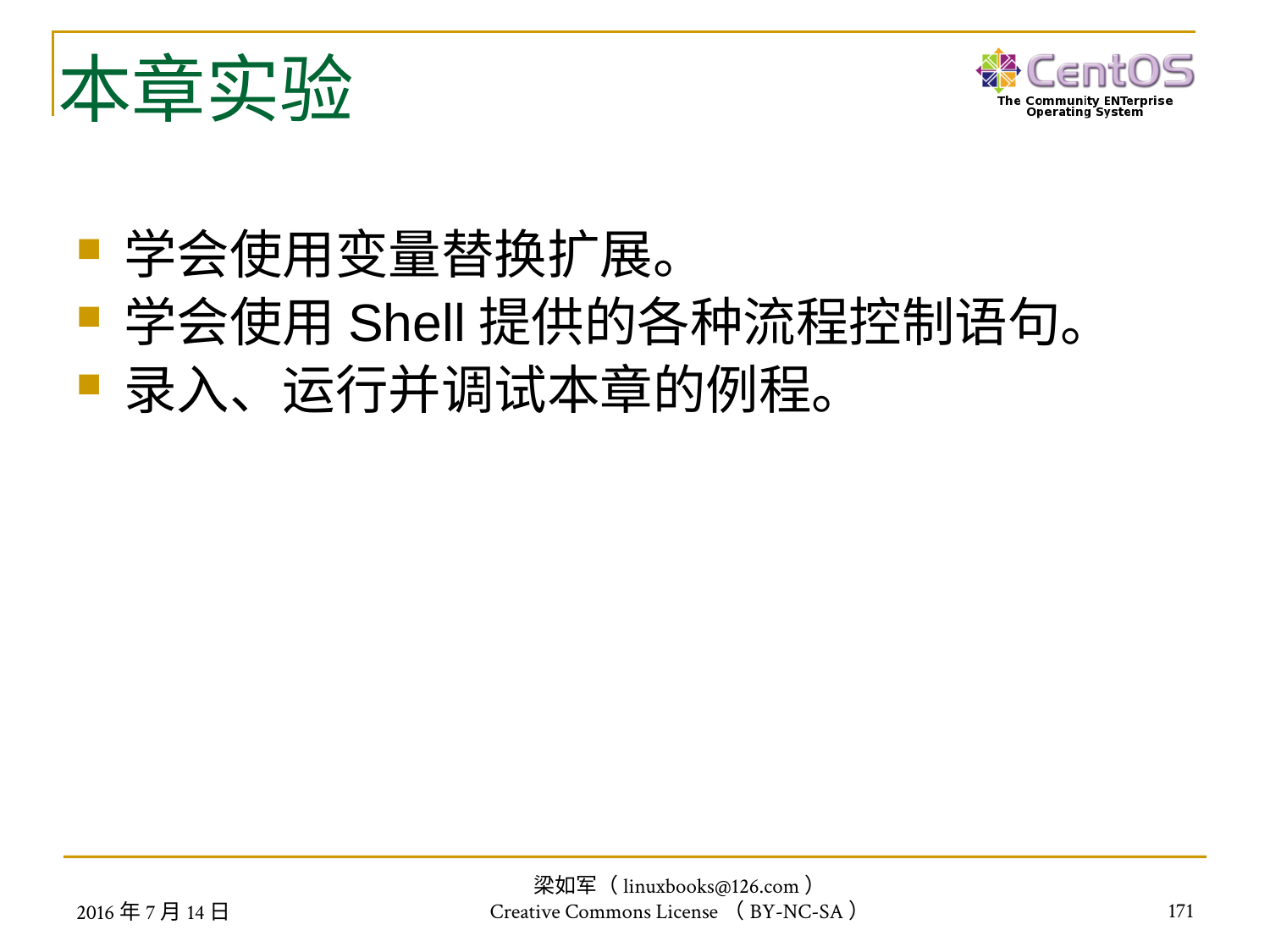

# 本章实验
学会使用变量替换扩展。
学会使用Shell提供的各种流程控制语句。
录入、运行并调试本章的例程。
梁如军（linuxbooks@126.com）
Creative Commons License（BY-NC-SA）
2016年7月14日
171